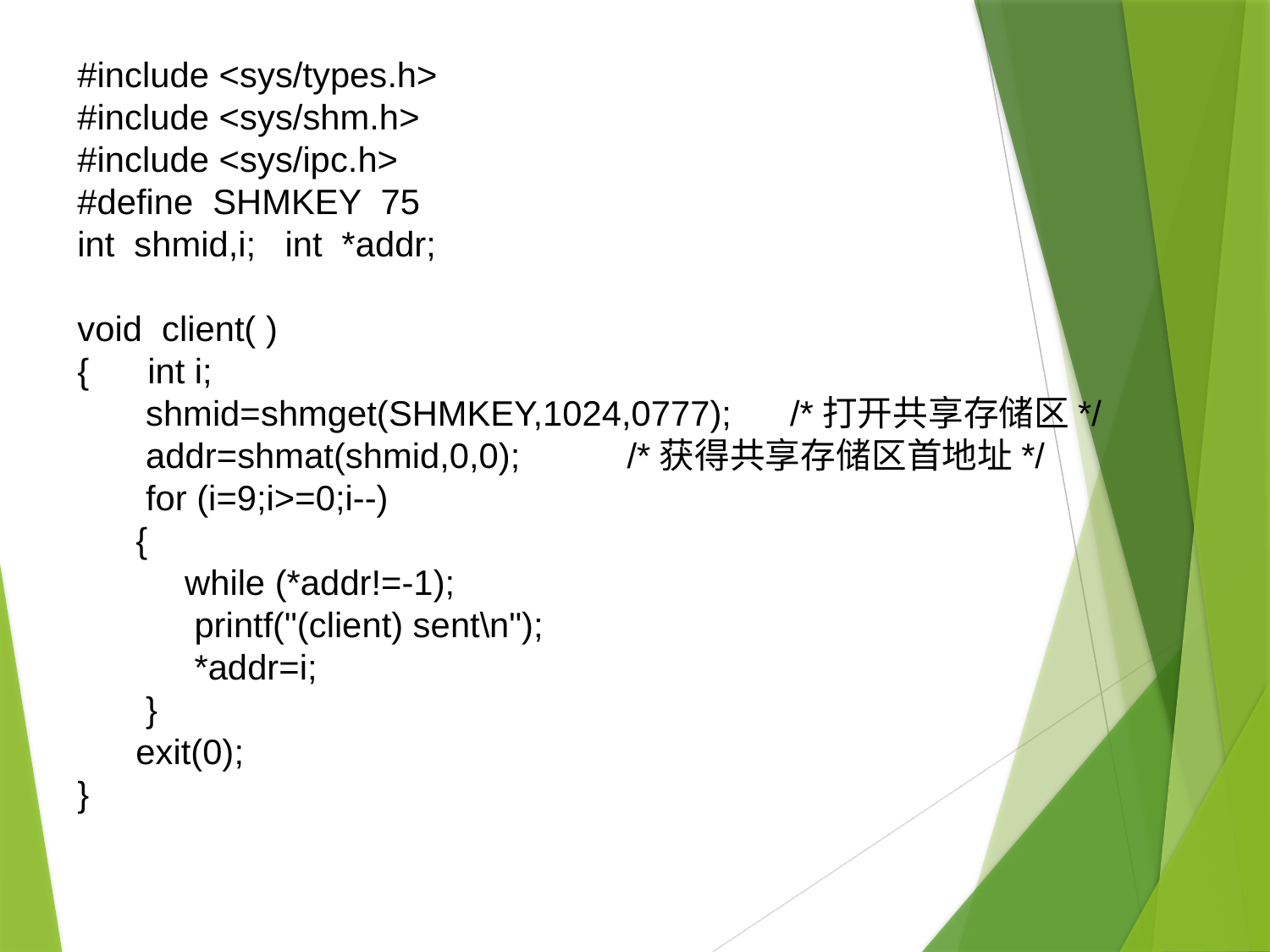

#include <sys/types.h>
#include <sys/shm.h>
#include <sys/ipc.h>
#define  SHMKEY  75
int  shmid,i;   int  *addr;

void  client( )
{      int i;
       shmid=shmget(SHMKEY,1024,0777);      /*打开共享存储区*/
       addr=shmat(shmid,0,0);           /*获得共享存储区首地址*/
       for (i=9;i>=0;i--)
      {
           while (*addr!=-1);
            printf("(client) sent\n");
            *addr=i;
       }
      exit(0);
}